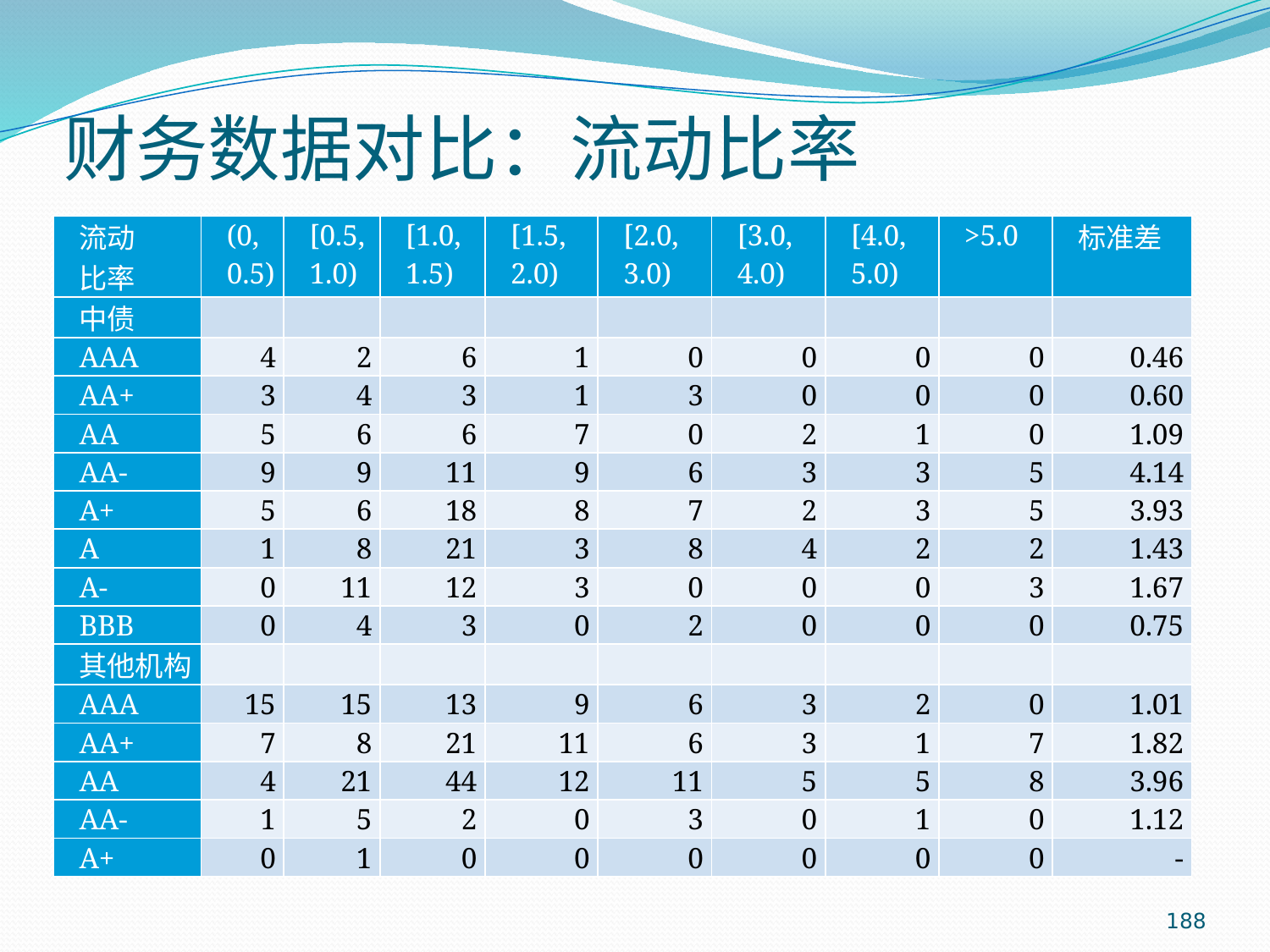

# 财务数据对比：流动比率
| 流动 比率 | (0, 0.5) | [0.5, 1.0) | [1.0, 1.5) | [1.5, 2.0) | [2.0, 3.0) | [3.0, 4.0) | [4.0, 5.0) | >5.0 | 标准差 |
| --- | --- | --- | --- | --- | --- | --- | --- | --- | --- |
| 中债 |  |  |  |  |  |  |  |  |  |
| AAA | 4 | 2 | 6 | 1 | 0 | 0 | 0 | 0 | 0.46 |
| AA+ | 3 | 4 | 3 | 1 | 3 | 0 | 0 | 0 | 0.60 |
| AA | 5 | 6 | 6 | 7 | 0 | 2 | 1 | 0 | 1.09 |
| AA- | 9 | 9 | 11 | 9 | 6 | 3 | 3 | 5 | 4.14 |
| A+ | 5 | 6 | 18 | 8 | 7 | 2 | 3 | 5 | 3.93 |
| A | 1 | 8 | 21 | 3 | 8 | 4 | 2 | 2 | 1.43 |
| A- | 0 | 11 | 12 | 3 | 0 | 0 | 0 | 3 | 1.67 |
| BBB | 0 | 4 | 3 | 0 | 2 | 0 | 0 | 0 | 0.75 |
| 其他机构 |  |  |  |  |  |  |  |  |  |
| AAA | 15 | 15 | 13 | 9 | 6 | 3 | 2 | 0 | 1.01 |
| AA+ | 7 | 8 | 21 | 11 | 6 | 3 | 1 | 7 | 1.82 |
| AA | 4 | 21 | 44 | 12 | 11 | 5 | 5 | 8 | 3.96 |
| AA- | 1 | 5 | 2 | 0 | 3 | 0 | 1 | 0 | 1.12 |
| A+ | 0 | 1 | 0 | 0 | 0 | 0 | 0 | 0 | - |
188